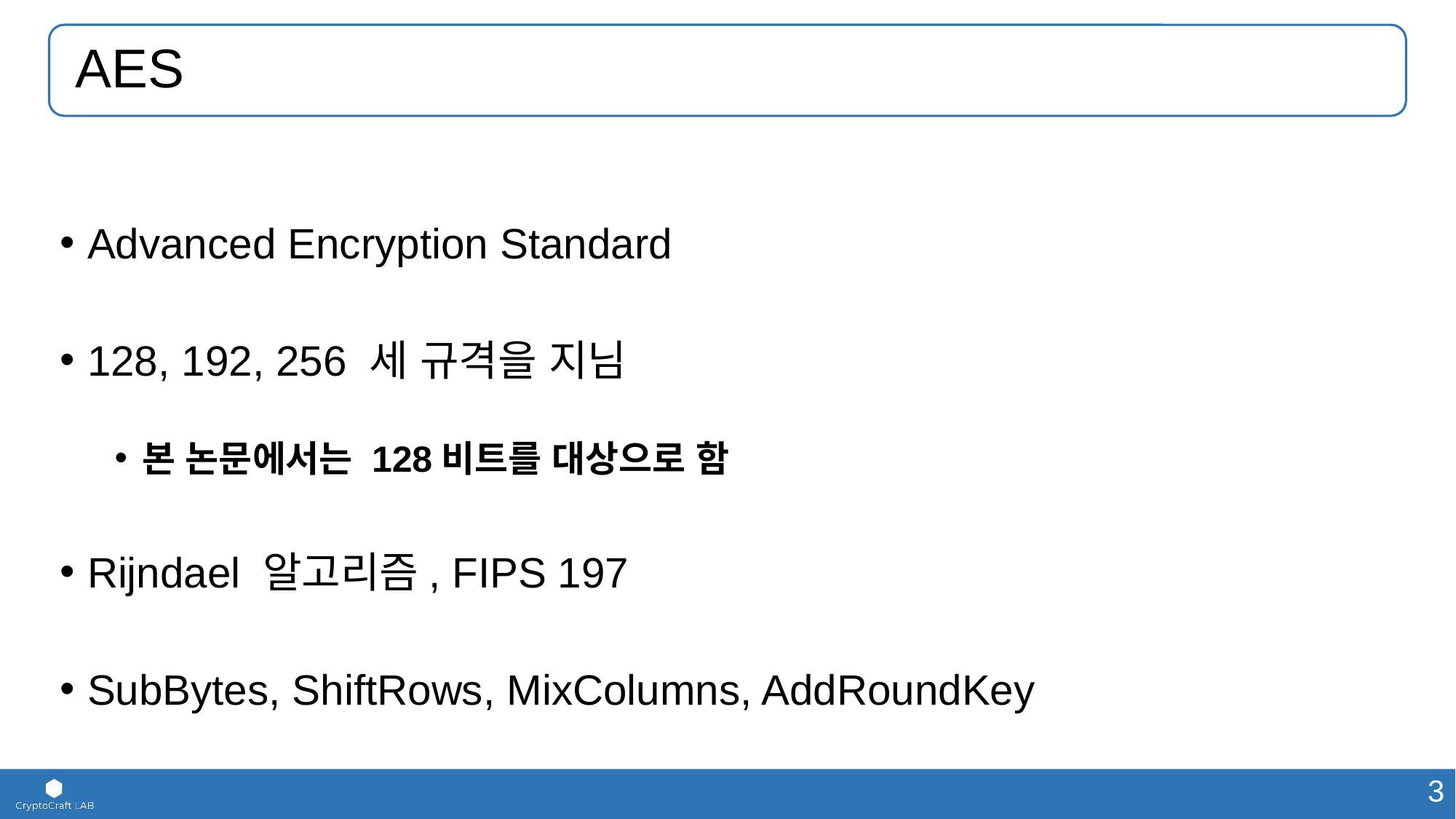

# AES
Advanced Encryption Standard
128, 192, 256 세 규격을 지님
본 논문에서는 128비트를 대상으로 함
Rijndael 알고리즘, FIPS 197
SubBytes, ShiftRows, MixColumns, AddRoundKey